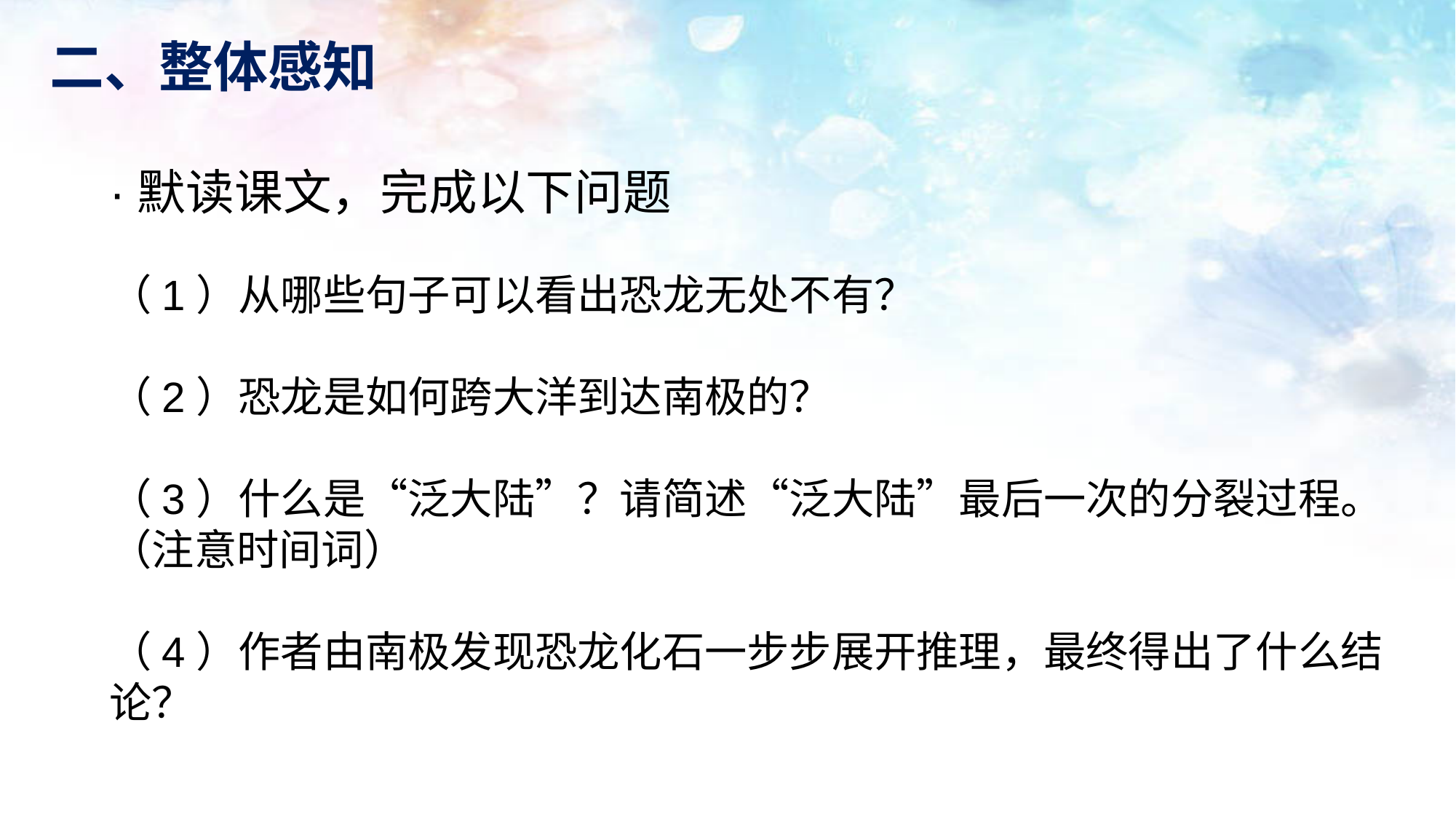

二、整体感知
·默读课文，完成以下问题
（1）从哪些句子可以看出恐龙无处不有？

（2）恐龙是如何跨大洋到达南极的？

（3）什么是“泛大陆”？请简述“泛大陆”最后一次的分裂过程。（注意时间词）

（4）作者由南极发现恐龙化石一步步展开推理，最终得出了什么结论？